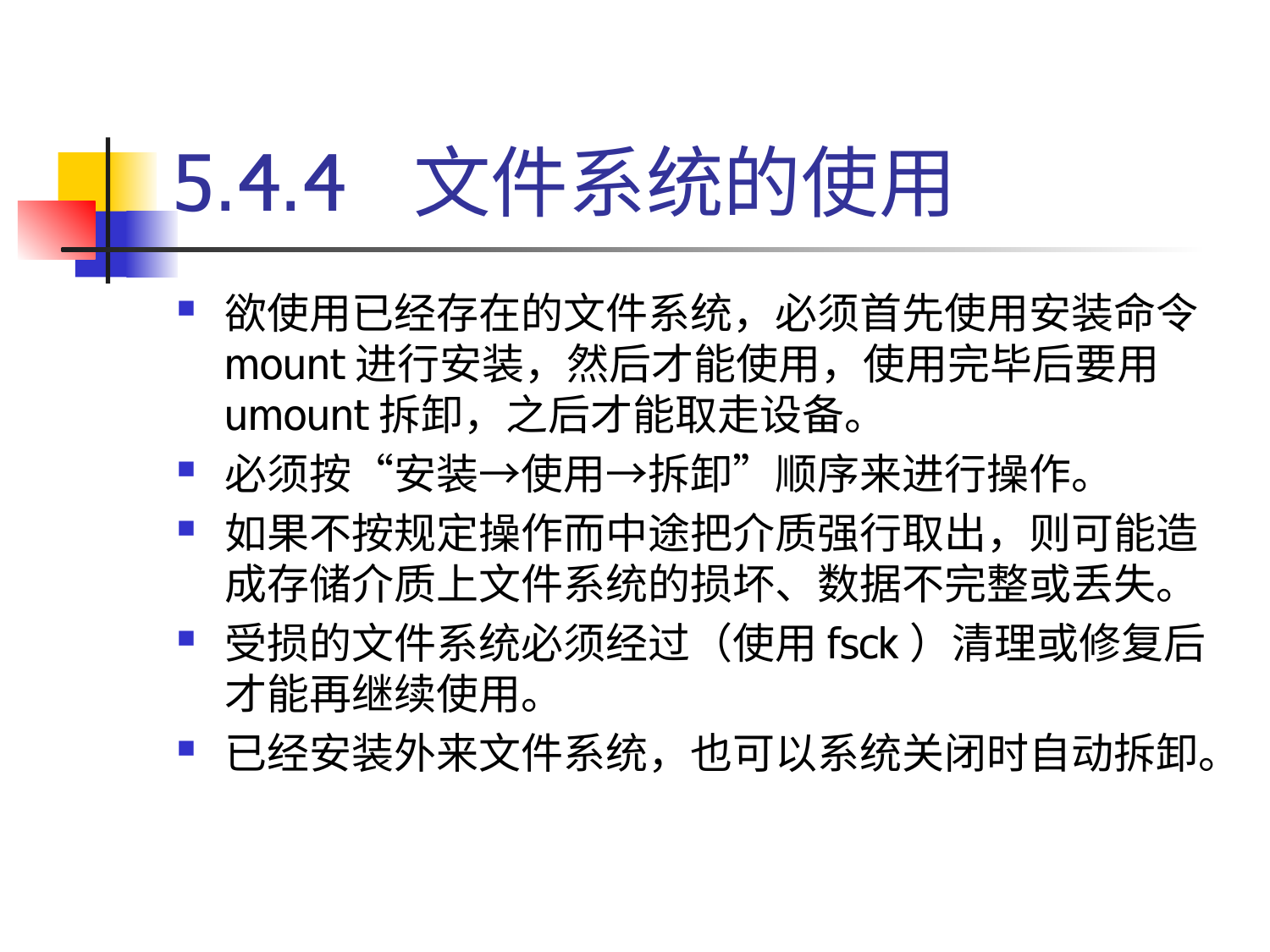

# 5.4.4  文件系统的使用
欲使用已经存在的文件系统，必须首先使用安装命令mount进行安装，然后才能使用，使用完毕后要用umount拆卸，之后才能取走设备。
必须按“安装→使用→拆卸”顺序来进行操作。
如果不按规定操作而中途把介质强行取出，则可能造成存储介质上文件系统的损坏、数据不完整或丢失。
受损的文件系统必须经过（使用fsck）清理或修复后才能再继续使用。
已经安装外来文件系统，也可以系统关闭时自动拆卸。